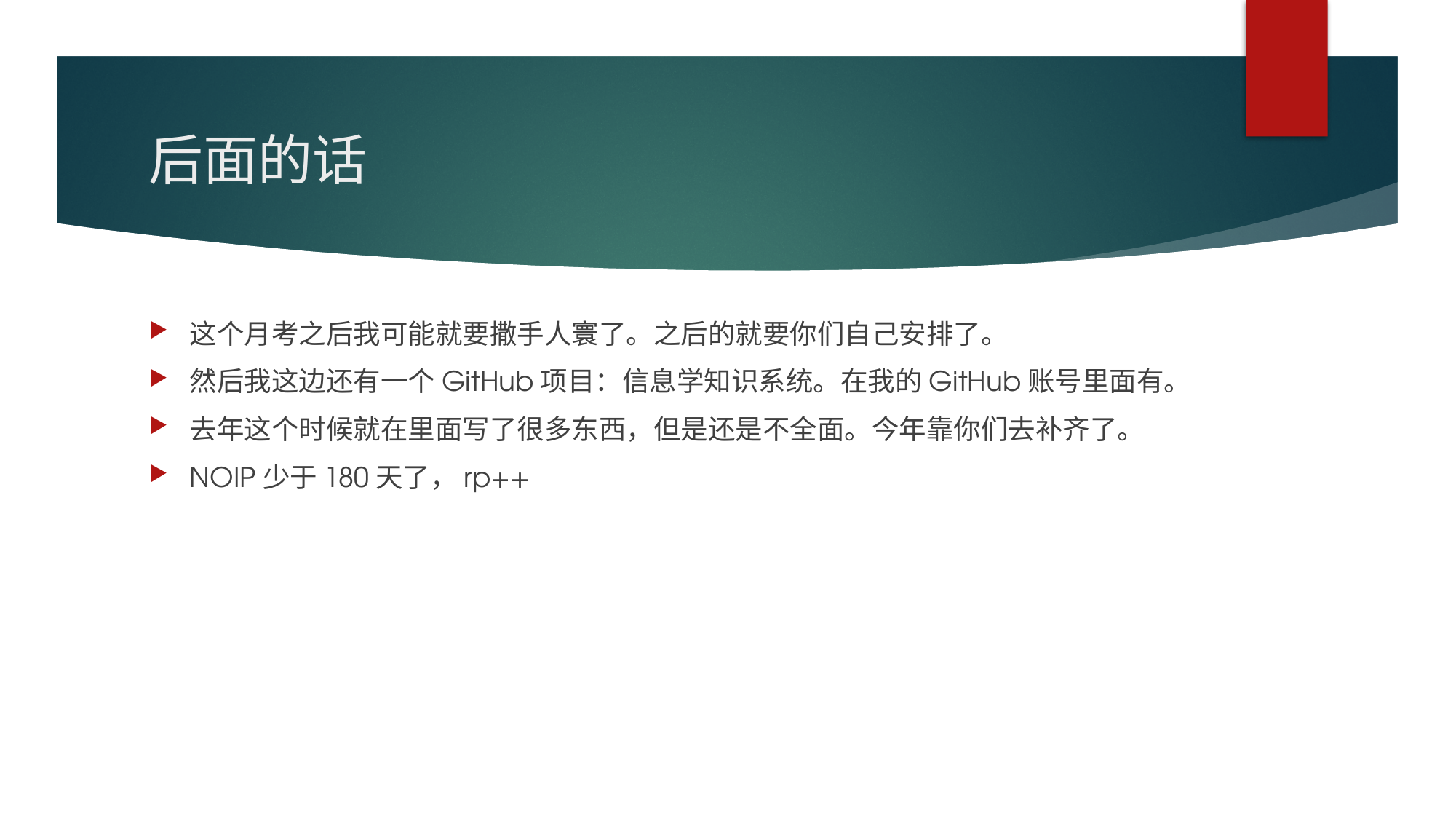

# 后面的话
这个月考之后我可能就要撒手人寰了。之后的就要你们自己安排了。
然后我这边还有一个GitHub项目：信息学知识系统。在我的GitHub账号里面有。
去年这个时候就在里面写了很多东西，但是还是不全面。今年靠你们去补齐了。
NOIP少于180天了，rp++